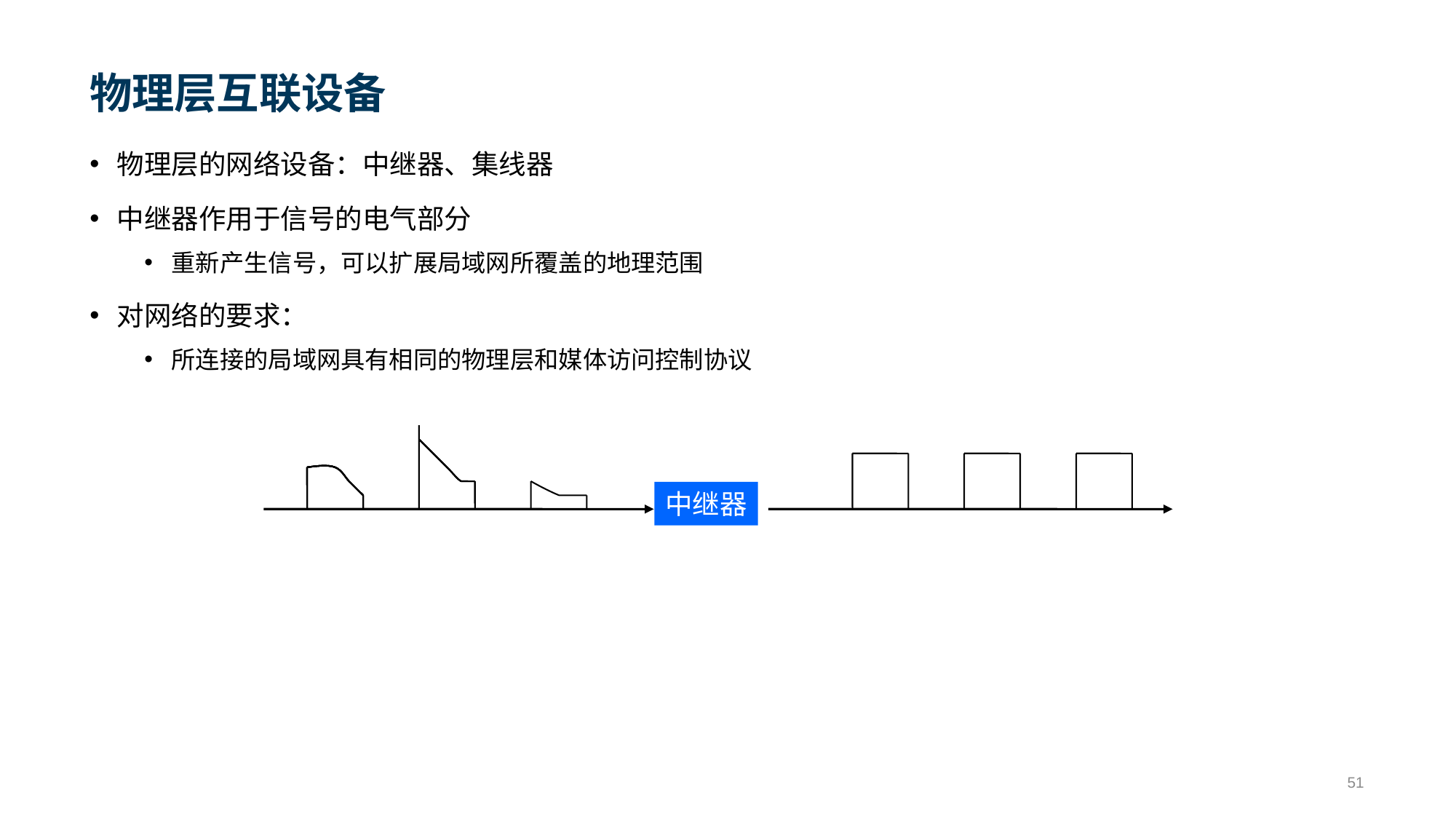

# 物理层互联设备
物理层的网络设备：中继器、集线器
中继器作用于信号的电气部分
重新产生信号，可以扩展局域网所覆盖的地理范围
对网络的要求：
所连接的局域网具有相同的物理层和媒体访问控制协议

中继器

51